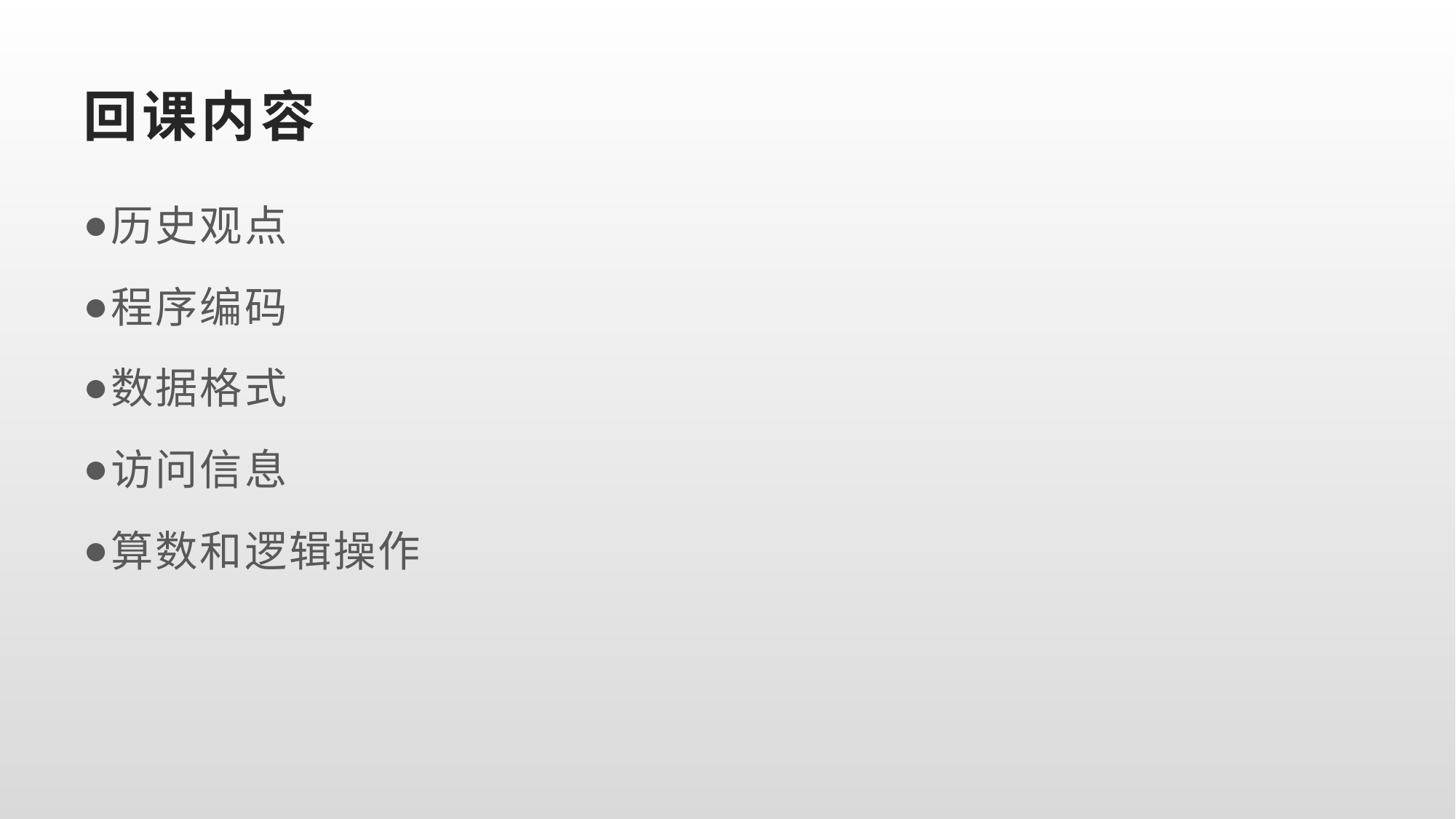

# 回课内容
历史观点
程序编码
数据格式
访问信息
算数和逻辑操作